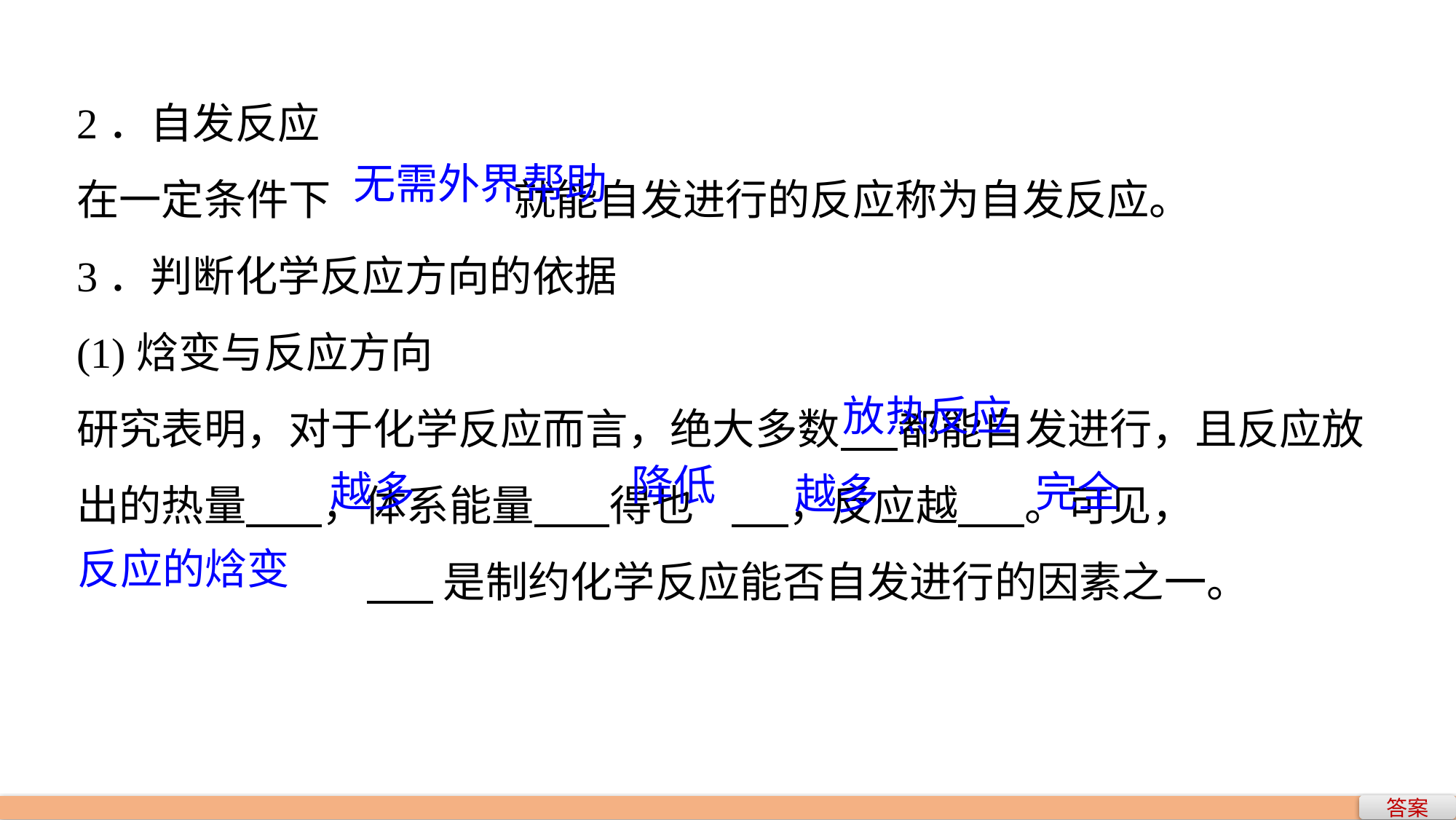

2．自发反应
在一定条件下			就能自发进行的反应称为自发反应。
3．判断化学反应方向的依据
(1)焓变与反应方向
研究表明，对于化学反应而言，绝大多数	      都能自发进行，且反应放出的热量        ，体系能量        得也	      ，反应越       。可见，
	       是制约化学反应能否自发进行的因素之一。
无需外界帮助
放热反应
降低
越多
完全
越多
反应的焓变
答案